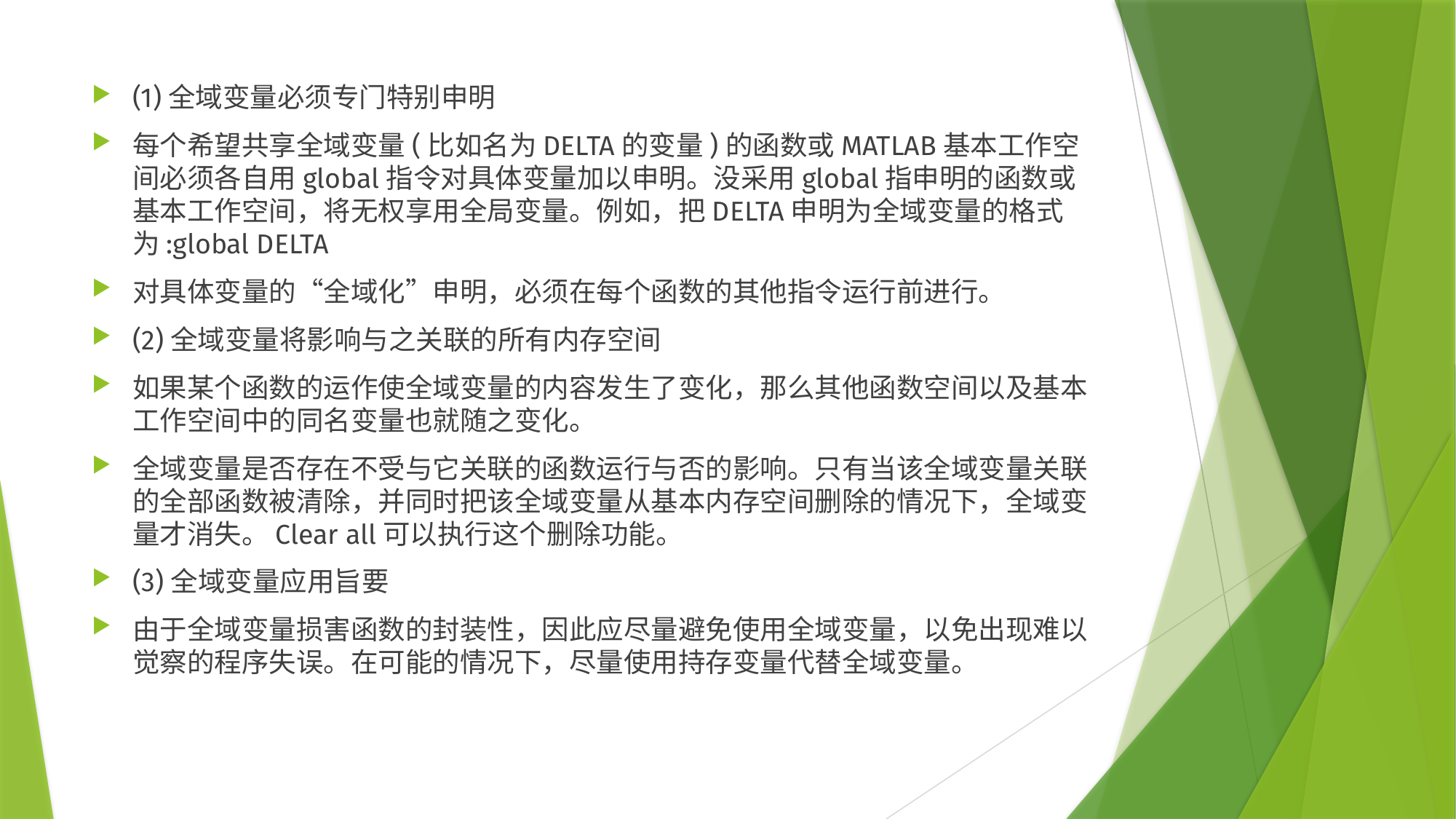

(1)全域变量必须专门特别申明
每个希望共享全域变量(比如名为DELTA的变量)的函数或MATLAB基本工作空间必须各自用global指令对具体变量加以申明。没采用global指申明的函数或基本工作空间，将无权享用全局变量。例如，把DELTA申明为全域变量的格式为:global DELTA
对具体变量的“全域化”申明，必须在每个函数的其他指令运行前进行。
(2)全域变量将影响与之关联的所有内存空间
如果某个函数的运作使全域变量的内容发生了变化，那么其他函数空间以及基本工作空间中的同名变量也就随之变化。
全域变量是否存在不受与它关联的函数运行与否的影响。只有当该全域变量关联的全部函数被清除，并同时把该全域变量从基本内存空间删除的情况下，全域变量才消失。Clear all可以执行这个删除功能。
(3)全域变量应用旨要
由于全域变量损害函数的封装性，因此应尽量避免使用全域变量，以免出现难以觉察的程序失误。在可能的情况下，尽量使用持存变量代替全域变量。